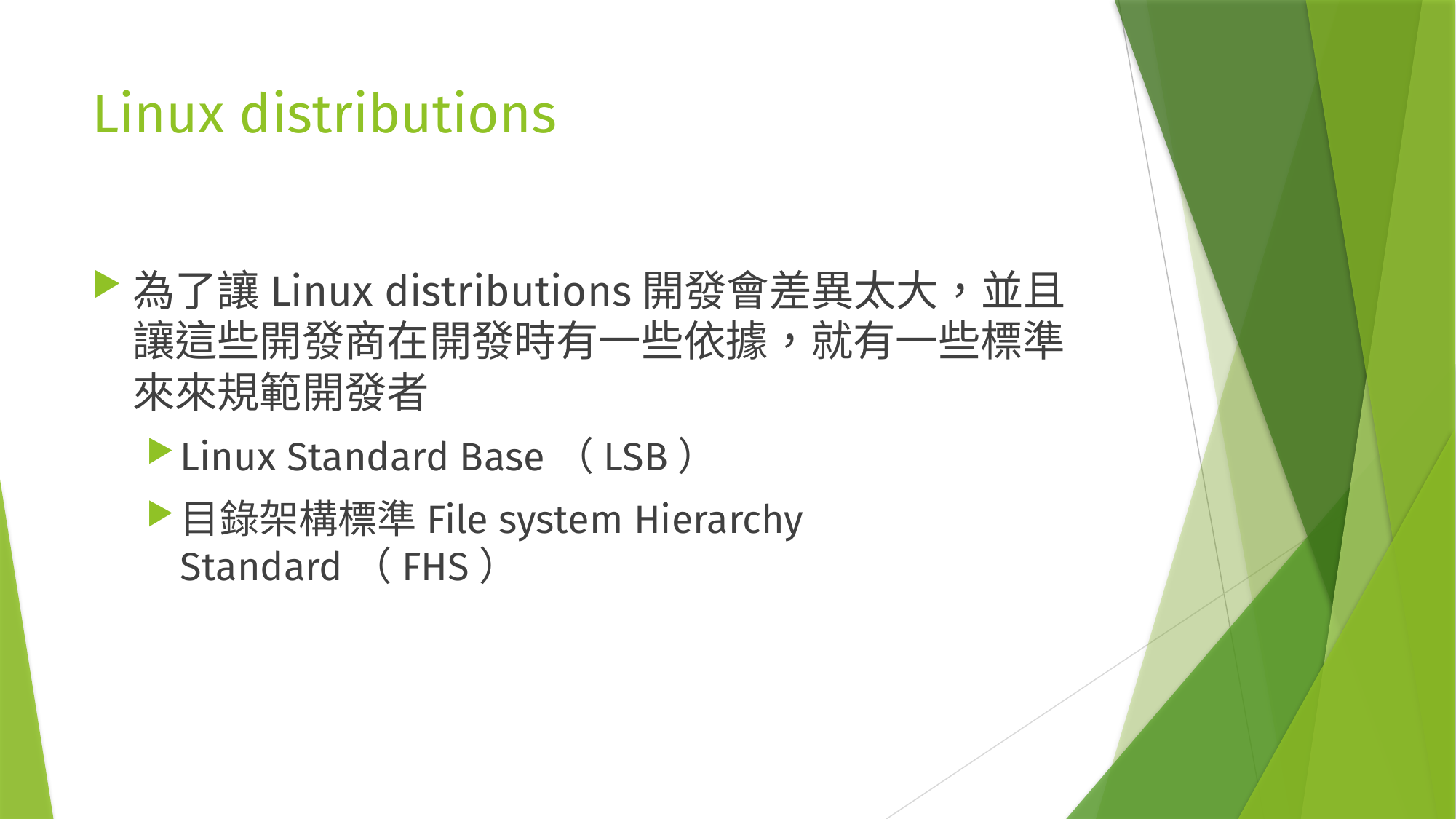

# Linux distributions
為了讓Linux distributions開發會差異太大，並且讓這些開發商在開發時有一些依據，就有一些標準來來規範開發者
Linux Standard Base（LSB）
目錄架構標準File system Hierarchy Standard（FHS）